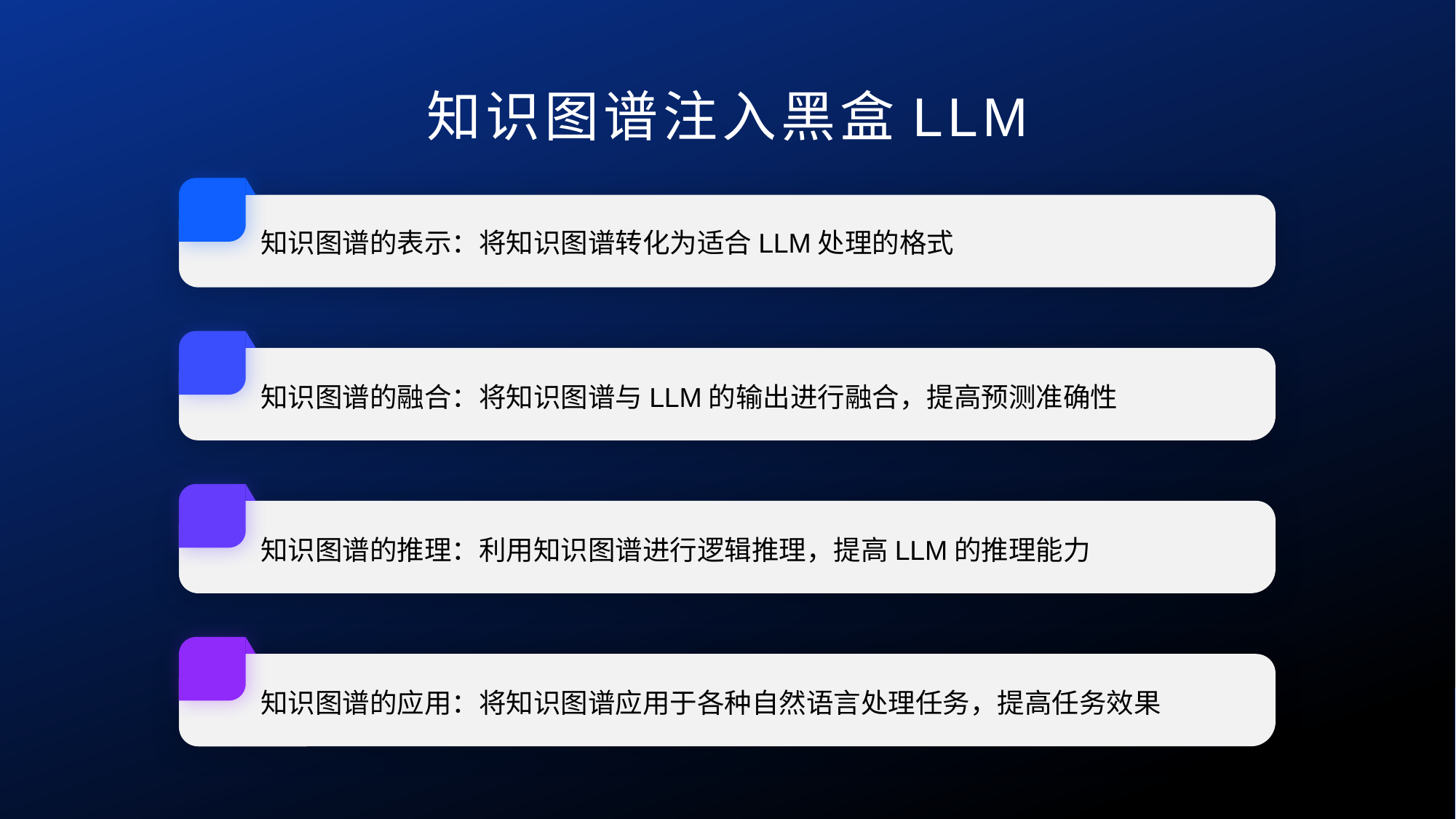

知识图谱注入黑盒LLM

知识图谱的表示：将知识图谱转化为适合LLM处理的格式

知识图谱的融合：将知识图谱与LLM的输出进行融合，提高预测准确性

知识图谱的推理：利用知识图谱进行逻辑推理，提高LLM的推理能力

知识图谱的应用：将知识图谱应用于各种自然语言处理任务，提高任务效果